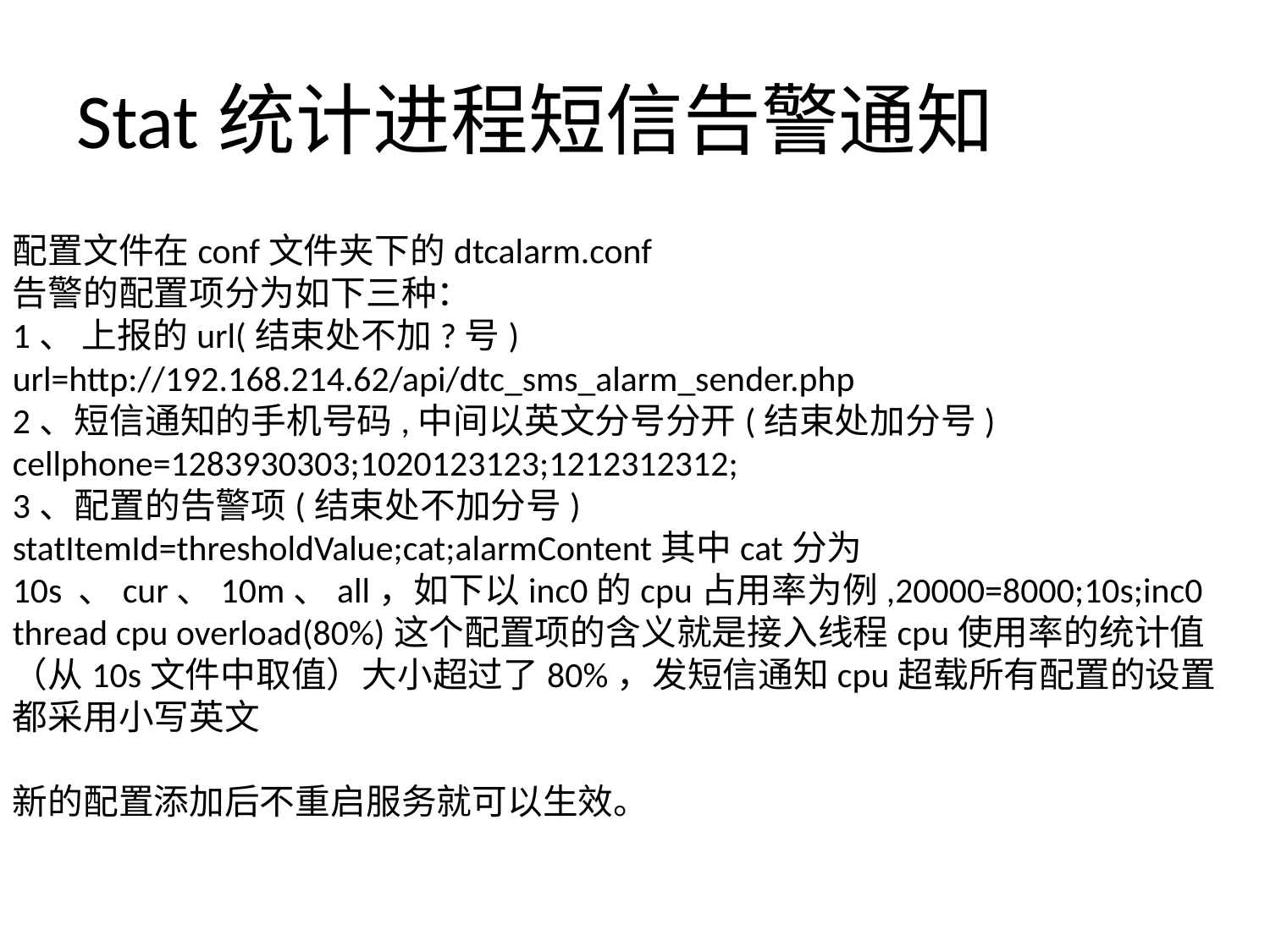

# Stat统计进程短信告警通知
配置文件在conf文件夹下的dtcalarm.conf
告警的配置项分为如下三种：
1、 上报的url(结束处不加?号)
url=http://192.168.214.62/api/dtc_sms_alarm_sender.php
2、短信通知的手机号码,中间以英文分号分开(结束处加分号)
cellphone=1283930303;1020123123;1212312312;
3、配置的告警项(结束处不加分号)
statItemId=thresholdValue;cat;alarmContent其中cat分为10s 、cur、10m、all，如下以inc0的cpu占用率为例,20000=8000;10s;inc0 thread cpu overload(80%)这个配置项的含义就是接入线程cpu使用率的统计值（从10s文件中取值）大小超过了80%，发短信通知cpu超载所有配置的设置都采用小写英文

新的配置添加后不重启服务就可以生效。